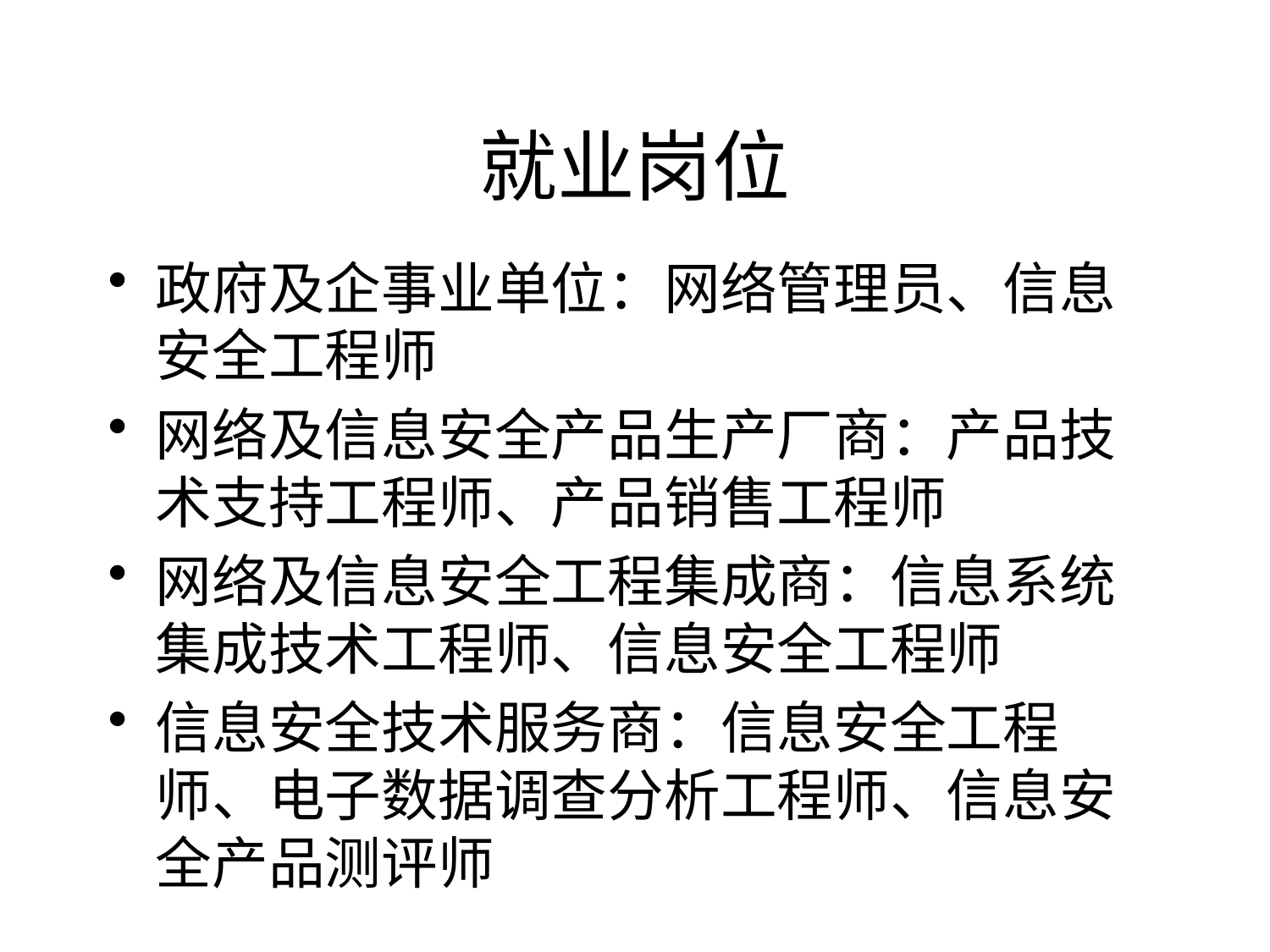

# 就业岗位
政府及企事业单位：网络管理员、信息安全工程师
网络及信息安全产品生产厂商：产品技术支持工程师、产品销售工程师
网络及信息安全工程集成商：信息系统集成技术工程师、信息安全工程师
信息安全技术服务商：信息安全工程师、电子数据调查分析工程师、信息安全产品测评师